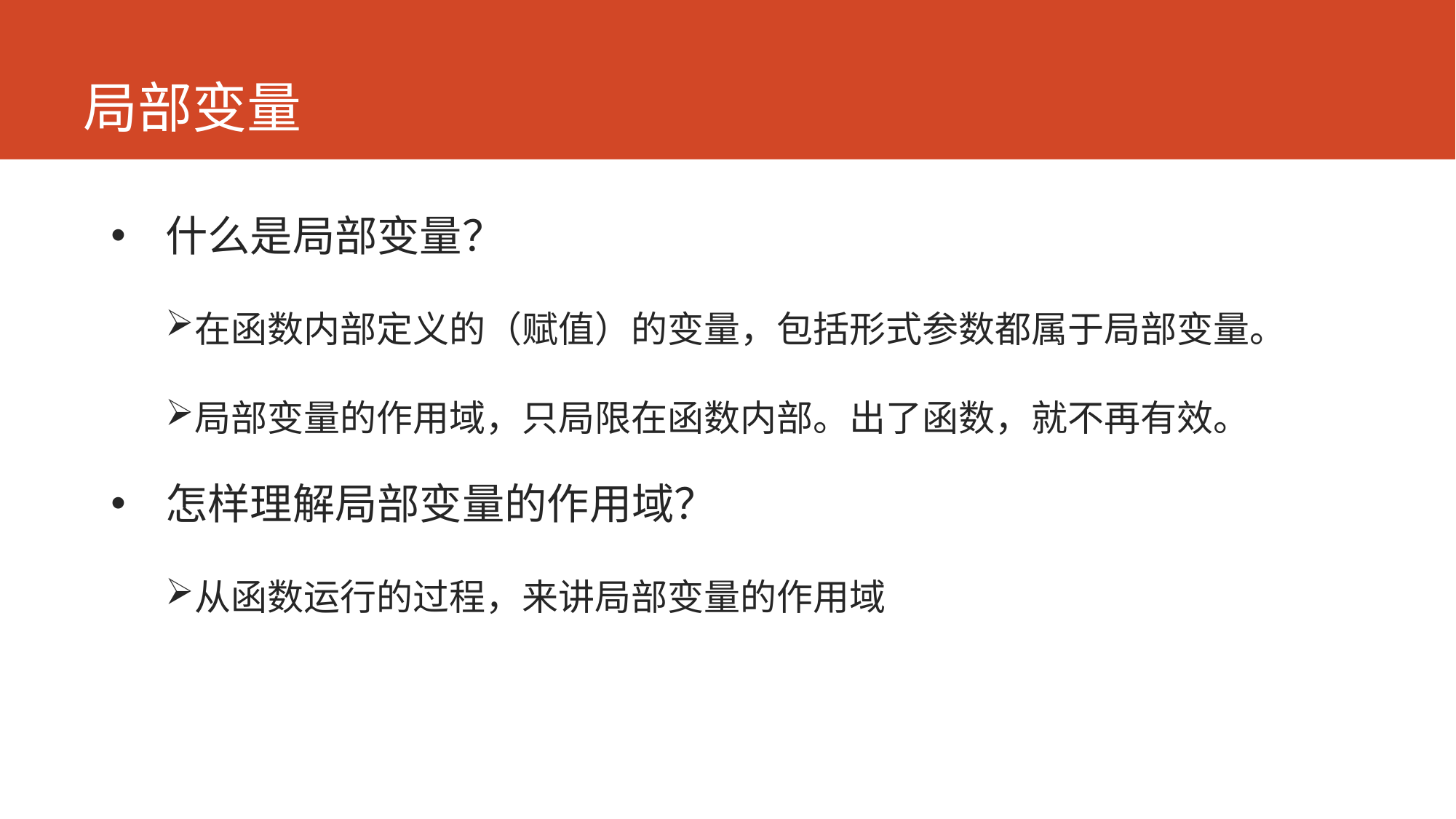

# 局部变量
什么是局部变量？
在函数内部定义的（赋值）的变量，包括形式参数都属于局部变量。
局部变量的作用域，只局限在函数内部。出了函数，就不再有效。
怎样理解局部变量的作用域？
从函数运行的过程，来讲局部变量的作用域